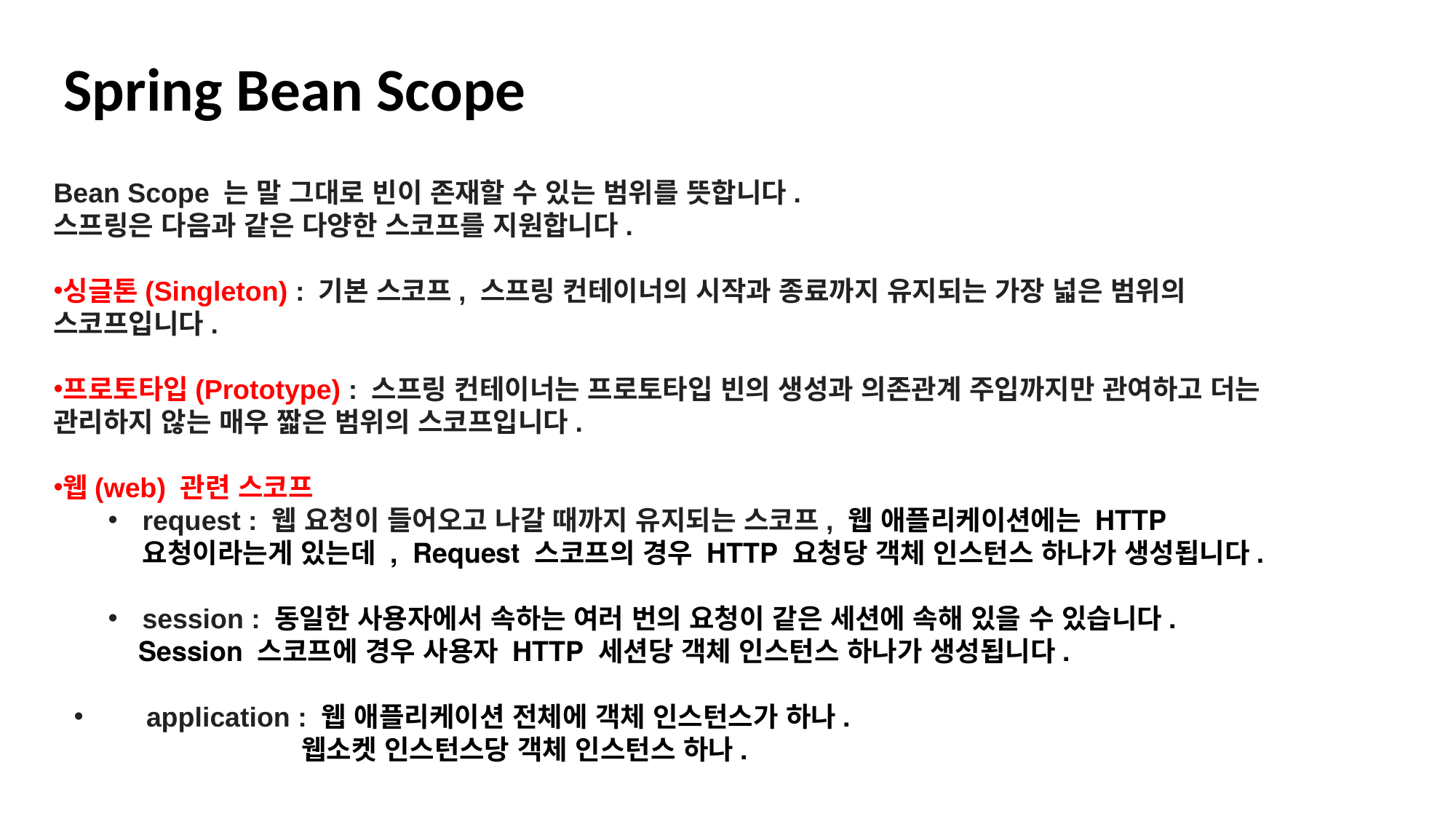

Spring Bean Scope

Bean Scope 는 말 그대로 빈이 존재할 수 있는 범위를 뜻합니다.
스프링은 다음과 같은 다양한 스코프를 지원합니다.

싱글톤(Singleton) : 기본 스코프, 스프링 컨테이너의 시작과 종료까지 유지되는 가장 넓은 범위의 스코프입니다.

프로토타입(Prototype) : 스프링 컨테이너는 프로토타입 빈의 생성과 의존관계 주입까지만 관여하고 더는 관리하지 않는 매우 짧은 범위의 스코프입니다.

웹(web) 관련 스코프
request : 웹 요청이 들어오고 나갈 때까지 유지되는 스코프, 웹 애플리케이션에는 HTTP 요청이라는게 있는데 ,  Request 스코프의 경우 HTTP 요청당 객체 인스턴스 하나가 생성됩니다.

session : 동일한 사용자에서 속하는 여러 번의 요청이 같은 세션에 속해 있을 수 있습니다.
    Session 스코프에 경우 사용자 HTTP 세션당 객체 인스턴스 하나가 생성됩니다.

     application : 웹 애플리케이션 전체에 객체 인스턴스가 하나.
		   웹소켓 인스턴스당 객체 인스턴스 하나.